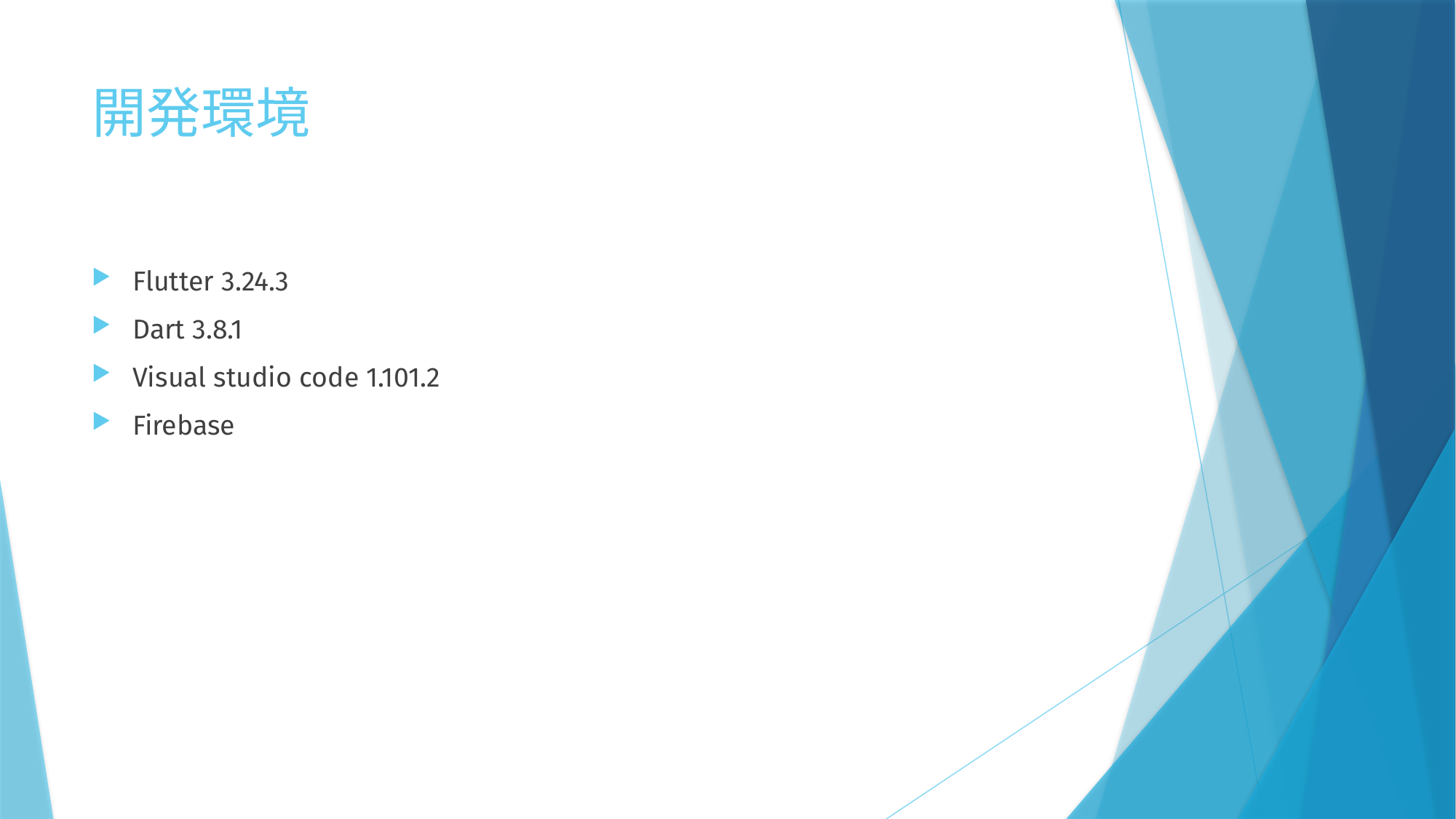

# 開発環境
Flutter 3.24.3
Dart 3.8.1
Visual studio code 1.101.2
Firebase